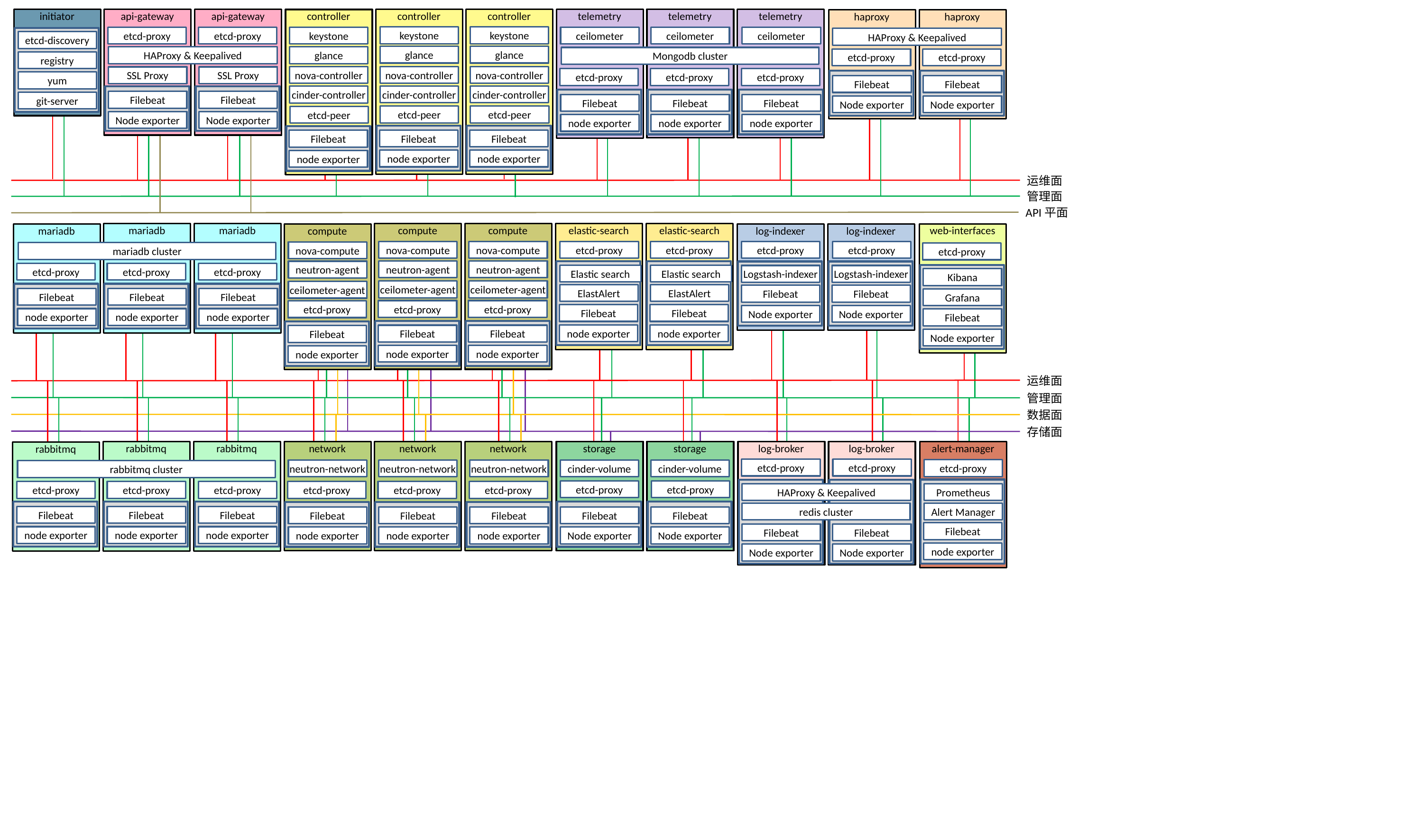

api-gateway
api-gateway
controller
controller
telemetry
telemetry
initiator
telemetry
controller
haproxy
haproxy

keystone
keystone
keystone
ceilometer
etcd-proxy
etcd-proxy
ceilometer
ceilometer

HAProxy & Keepalived
etcd-discovery
glance
glance
HAProxy & Keepalived
glance
Mongodb cluster
etcd-proxy
etcd-proxy
registry
nova-controller
nova-controller
nova-controller
SSL Proxy
SSL Proxy
etcd-proxy
etcd-proxy
etcd-proxy

yum
Filebeat
Filebeat
cinder-controller
cinder-controller
cinder-controller

Filebeat
Filebeat
git-server
Filebeat
Filebeat
Filebeat
Node exporter
Node exporter
etcd-peer
etcd-peer
etcd-peer
Node exporter
Node exporter
node exporter
node exporter
node exporter

Filebeat
Filebeat
Filebeat
node exporter
node exporter
node exporter
运维面
管理面
API平面
web-interfaces
elastic-search
mariadb
mariadb
compute
compute
elastic-search
log-indexer
log-indexer
mariadb
compute

nova-compute
nova-compute
etcd-proxy
etcd-proxy
etcd-proxy
etcd-proxy
nova-compute
mariadb cluster
etcd-proxy
neutron-agent
neutron-agent
neutron-agent

etcd-proxy
etcd-proxy
etcd-proxy

Elastic search
Elastic search
Logstash-indexer
Logstash-indexer
Kibana
ceilometer-agent
ceilometer-agent
ceilometer-agent

ElastAlert
ElastAlert
Filebeat
Filebeat
Filebeat
Filebeat
Filebeat
Grafana
etcd-proxy
etcd-proxy
etcd-proxy
Filebeat
Filebeat
Node exporter
Node exporter
node exporter
node exporter
node exporter
Filebeat

node exporter
node exporter
Filebeat
Filebeat
Filebeat
Node exporter
node exporter
node exporter
node exporter
运维面
管理面
数据面
存储面
network
network
storage
storage
alert-manager
network
rabbitmq
rabbitmq
log-broker
log-broker
rabbitmq

etcd-proxy
etcd-proxy
etcd-proxy
neutron-network
cinder-volume
cinder-volume
neutron-network
neutron-network
rabbitmq cluster

etcd-proxy
etcd-proxy
etcd-proxy
etcd-proxy
etcd-proxy
etcd-proxy
etcd-proxy
etcd-proxy
HAProxy & Keepalived
Prometheus

Alert Manager
redis cluster
Filebeat
Filebeat
Filebeat
Filebeat
Filebeat
Filebeat
Filebeat
Filebeat
Filebeat
Filebeat
Filebeat
node exporter
node exporter
node exporter
node exporter
node exporter
node exporter
Node exporter
Node exporter
node exporter
Node exporter
Node exporter